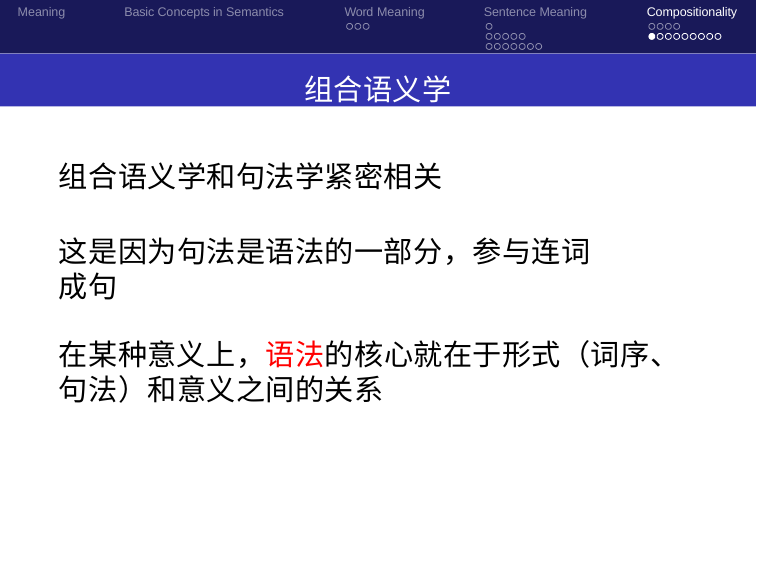

Meaning
Basic Concepts in Semantics
Word Meaning
Sentence Meaning
Compositionality

组合语义学
组合语义学和句法学紧密相关

这是因为句法是语法的一部分，参与连词成句
在某种意义上，语法的核心就在于形式（词序、句法）和意义之间的关系